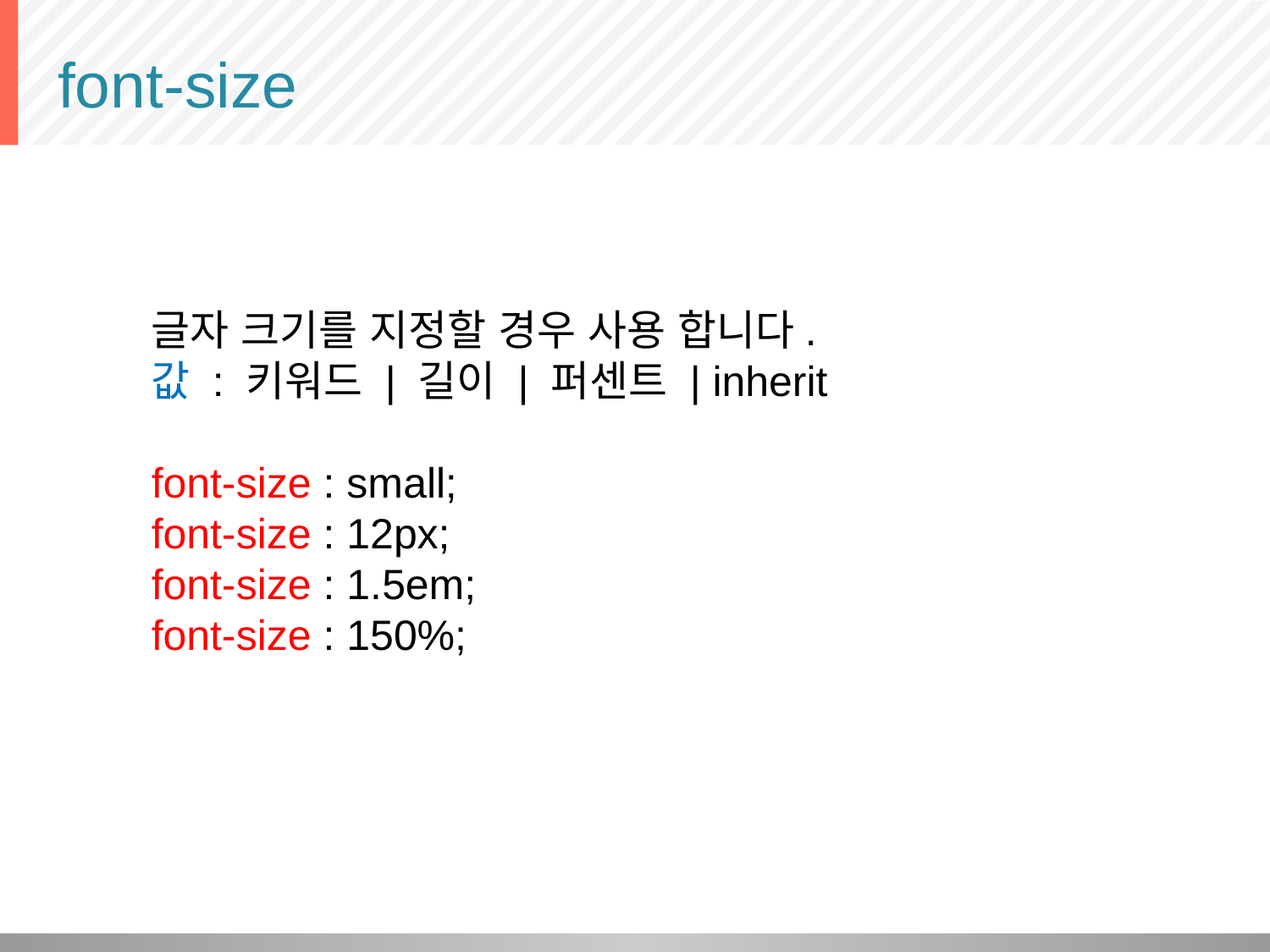

# font-size
글자 크기를 지정할 경우 사용 합니다.
값 : 키워드 | 길이 | 퍼센트 | inherit

font-size : small;
font-size : 12px;
font-size : 1.5em;
font-size : 150%;